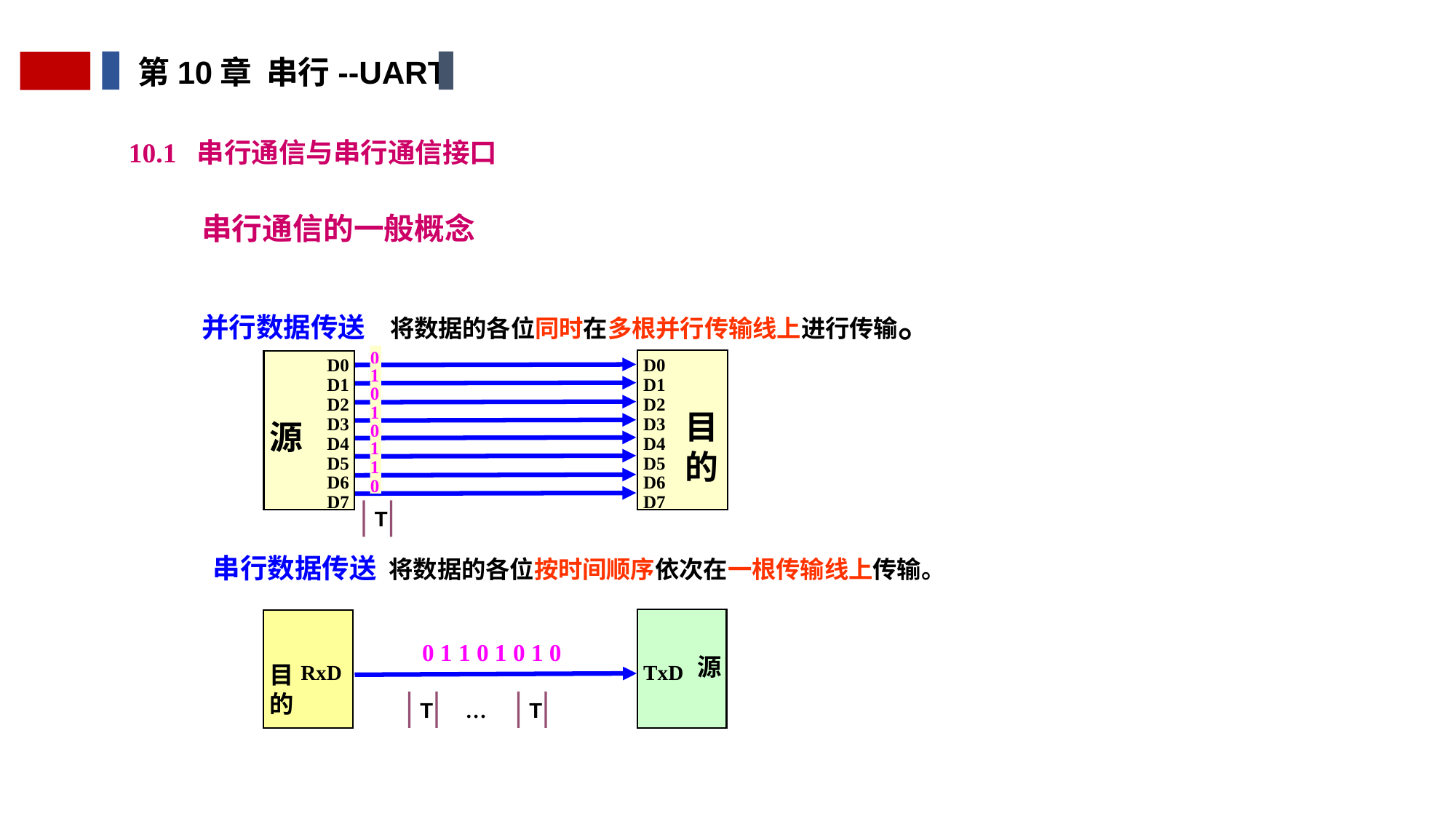

第10章  串行--UART

10.1  串行通信与串行通信接口
串行通信的一般概念

并行数据传送   将数据的各位同时在多根并行传输线上进行传输。
0
1
0
1
0
1
1
0

D0
D1
D2
D3
D4
D5
D6
D7
源

D0
D1
D2
D3
D4
D5
D6
D7

目
的

T

串行数据传送  将数据的各位按时间顺序依次在一根传输线上传输。

源
TxD

目的

RxD
0 1 1 0 1 0 1 0

T

…

T